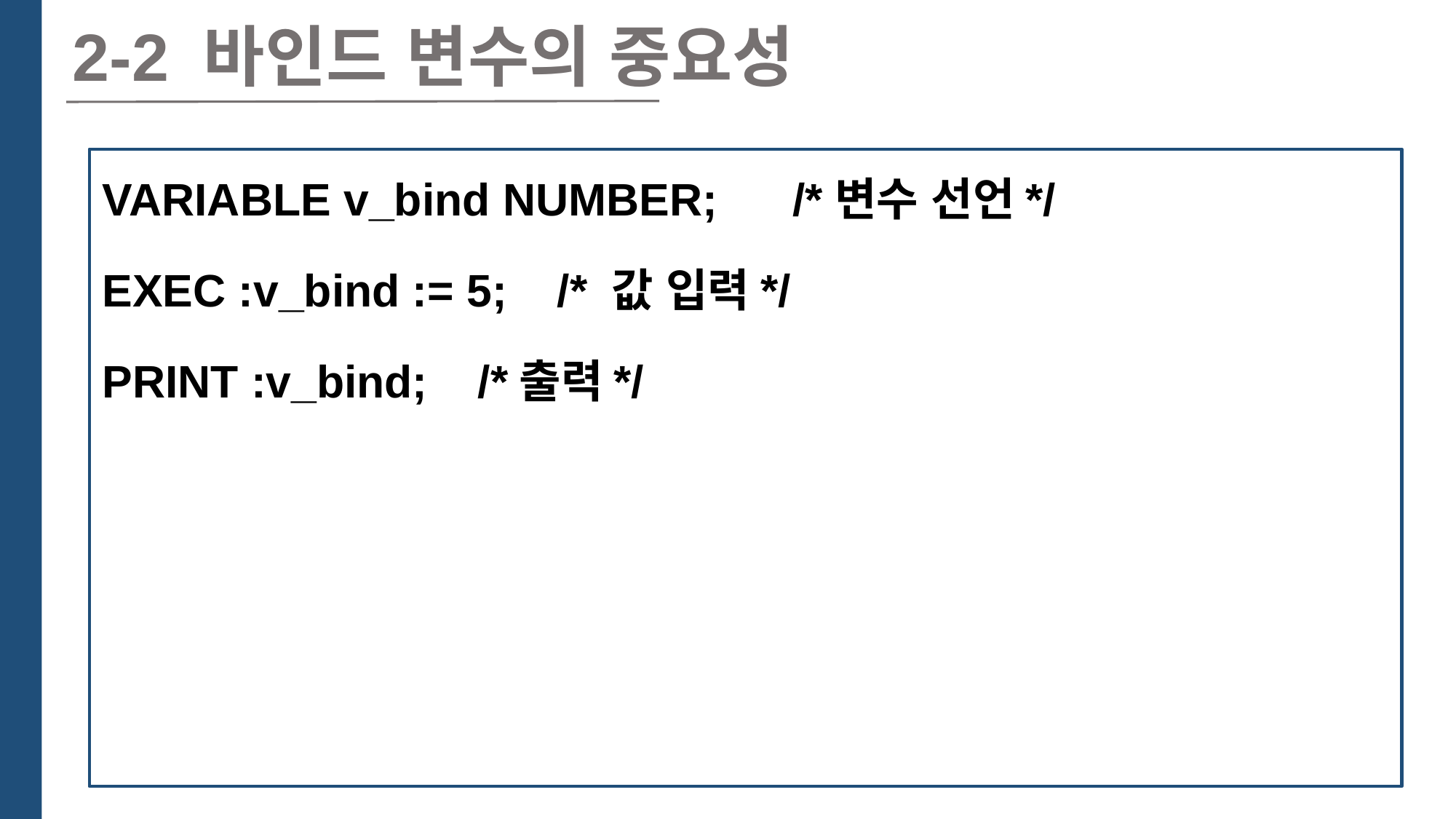

2-2 바인드 변수의 중요성
VARIABLE v_bind NUMBER;      /*변수 선언*/
EXEC :v_bind := 5;    /* 값 입력*/
PRINT :v_bind;    /*출력*/